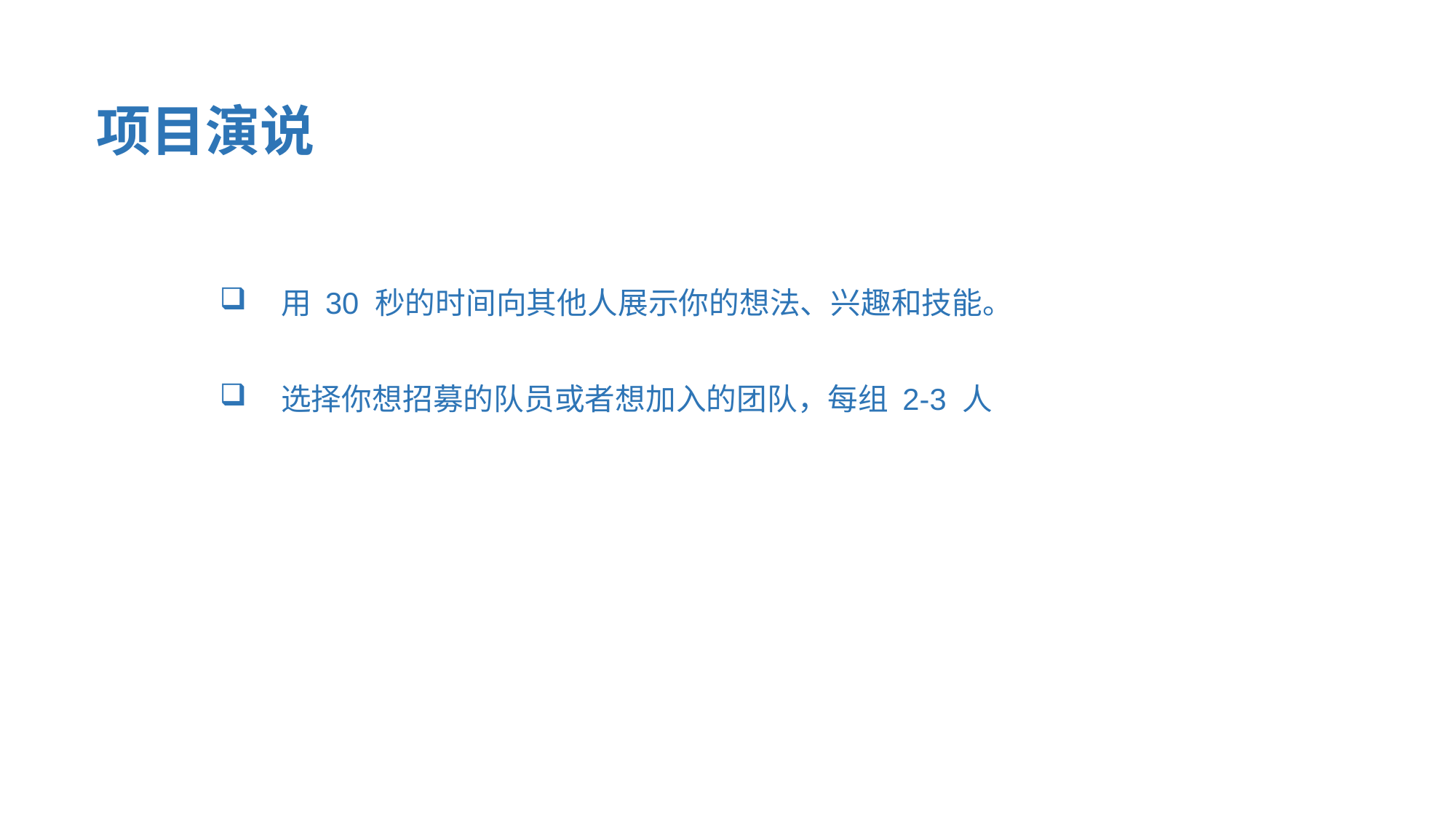

项目演说

用 30 秒的时间向其他人展示你的想法、兴趣和技能。

选择你想招募的队员或者想加入的团队，每组 2-3 人